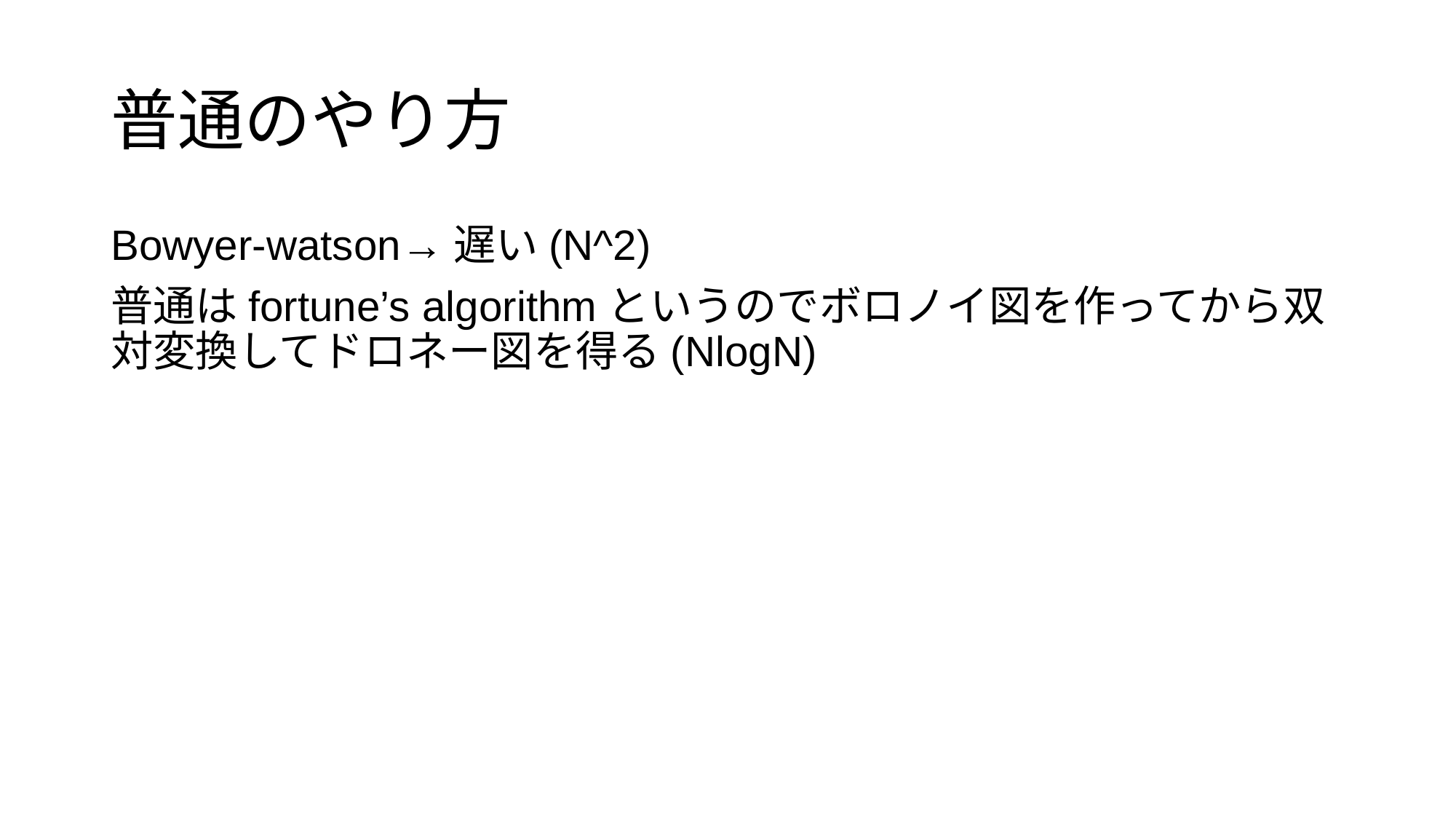

# 普通のやり方
Bowyer-watson→遅い(N^2)
普通はfortune’s algorithmというのでボロノイ図を作ってから双対変換してドロネー図を得る(NlogN)